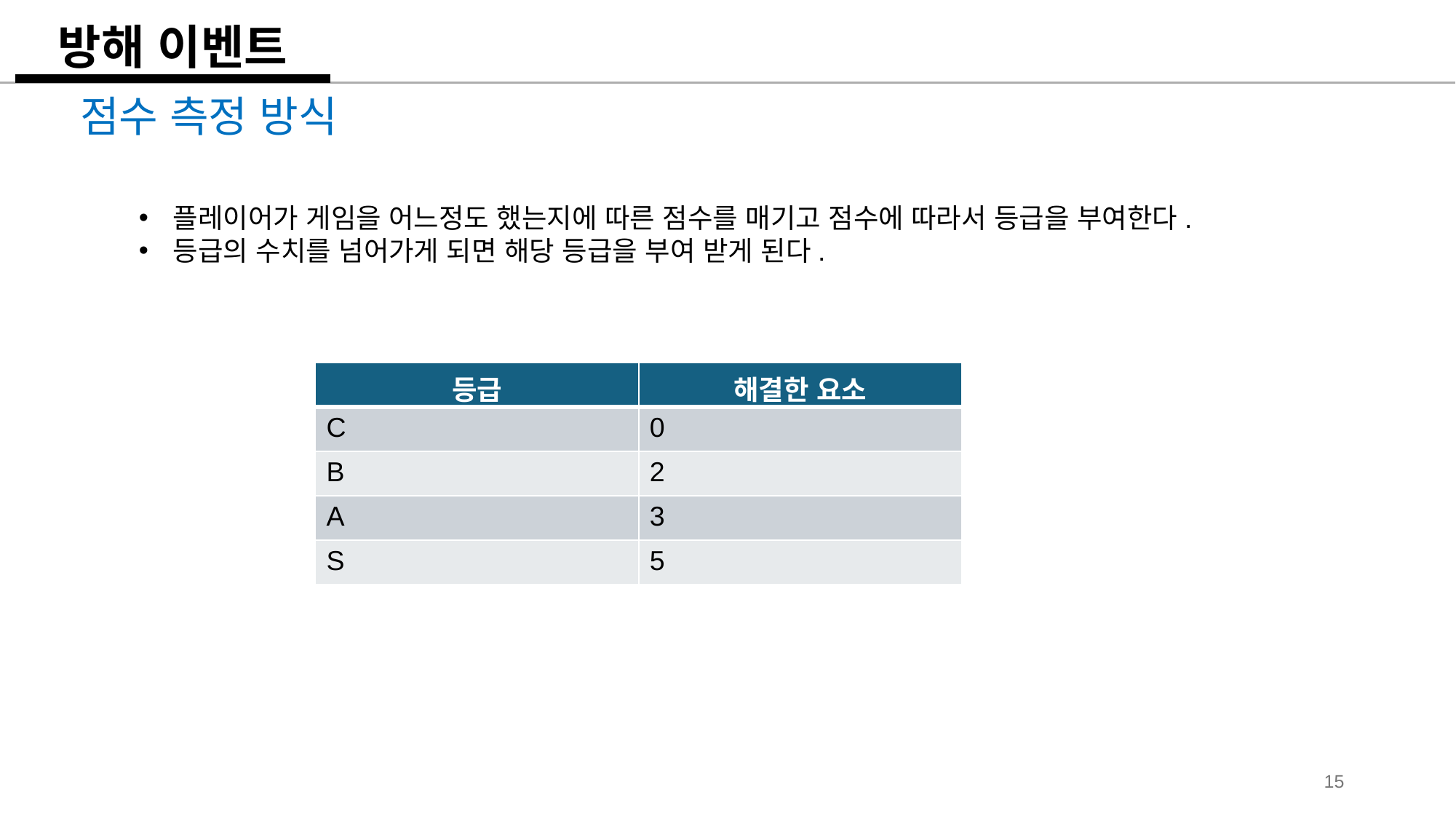

방해 이벤트
점수 측정 방식
플레이어가 게임을 어느정도 했는지에 따른 점수를 매기고 점수에 따라서 등급을 부여한다.
등급의 수치를 넘어가게 되면 해당 등급을 부여 받게 된다.
| 등급 | 해결한 요소 |
| --- | --- |
| C | 0 |
| B | 2 |
| A | 3 |
| S | 5 |
15